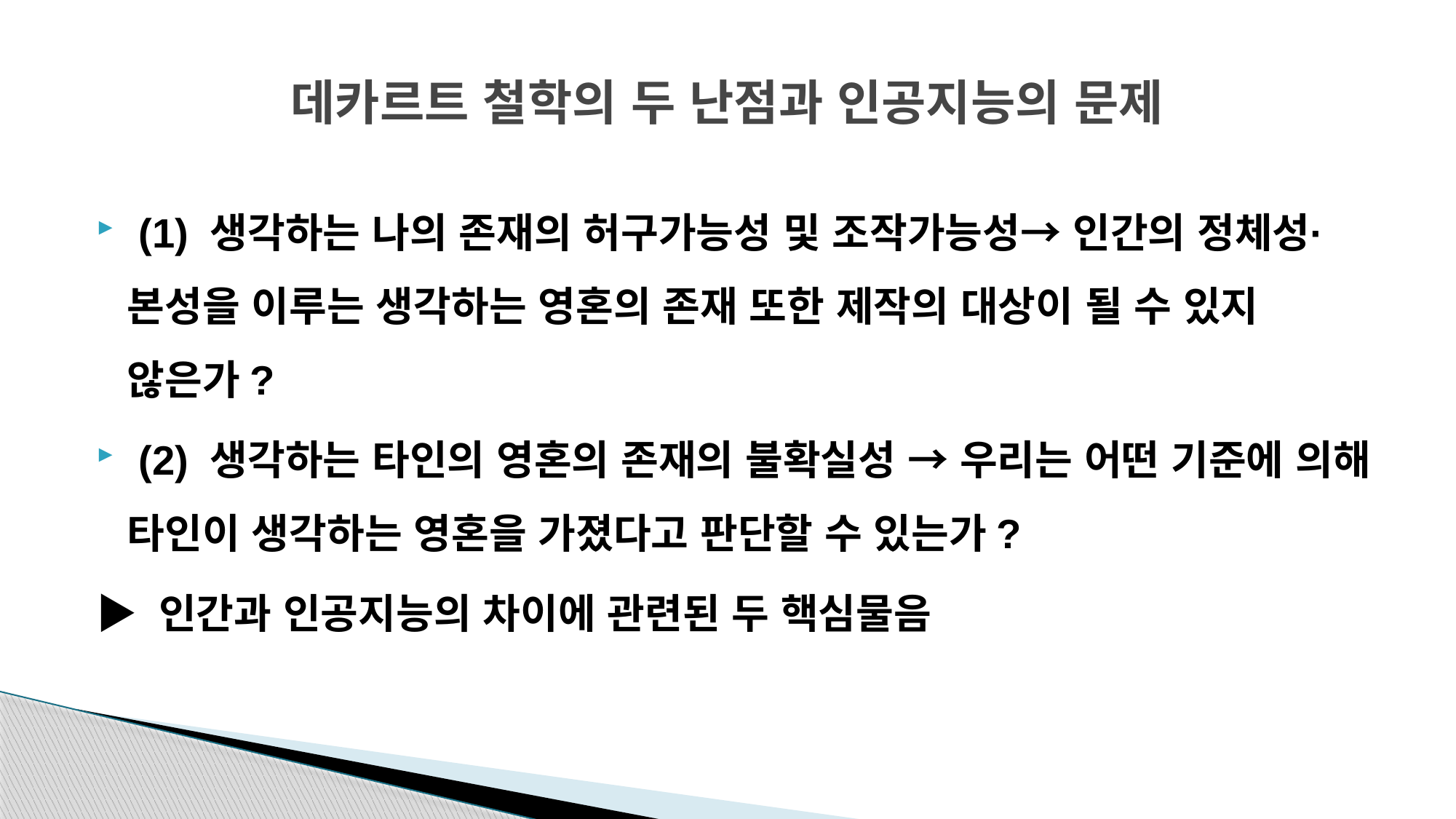

# 데카르트 철학의 두 난점과 인공지능의 문제
 (1) 생각하는 나의 존재의 허구가능성 및 조작가능성→ 인간의 정체성∙본성을 이루는 생각하는 영혼의 존재 또한 제작의 대상이 될 수 있지 않은가?
 (2) 생각하는 타인의 영혼의 존재의 불확실성 → 우리는 어떤 기준에 의해 타인이 생각하는 영혼을 가졌다고 판단할 수 있는가?
▶ 인간과 인공지능의 차이에 관련된 두 핵심물음